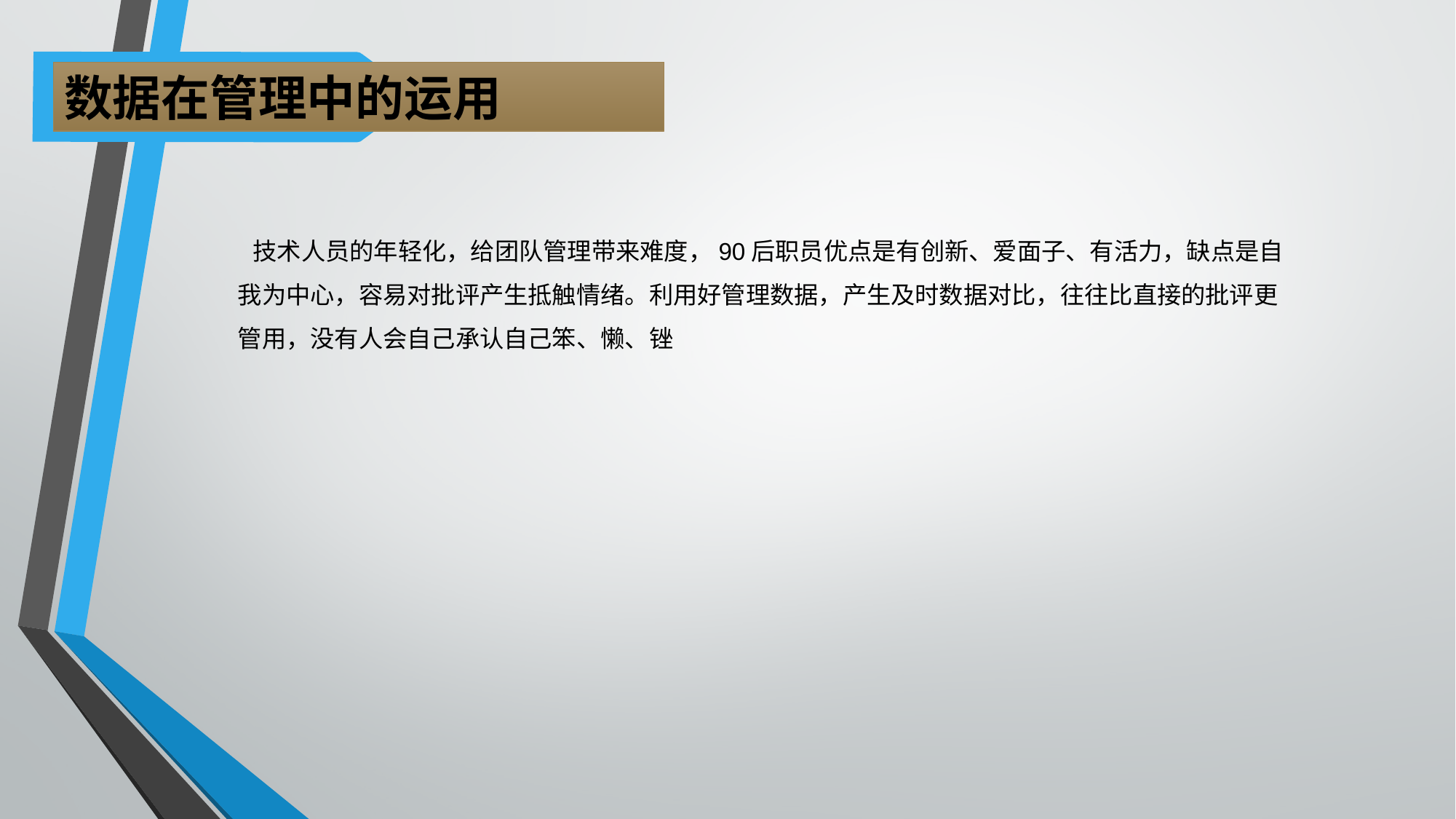

数据在管理中的运用
技术人员的年轻化，给团队管理带来难度，90后职员优点是有创新、爱面子、有活力，缺点是自我为中心，容易对批评产生抵触情绪。利用好管理数据，产生及时数据对比，往往比直接的批评更管用，没有人会自己承认自己笨、懒、锉